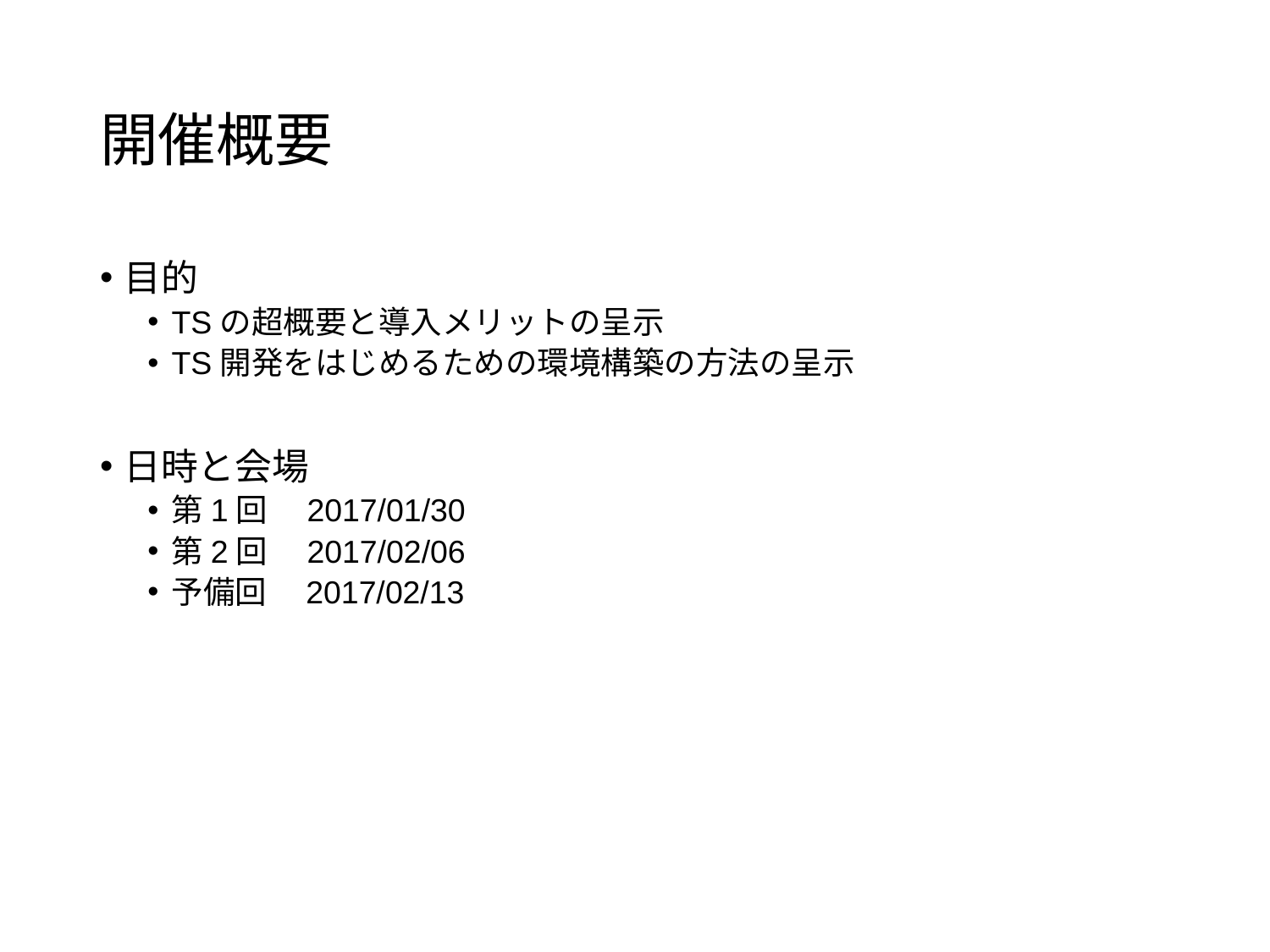

# 開催概要
目的
TSの超概要と導入メリットの呈示
TS開発をはじめるための環境構築の方法の呈示

日時と会場
第1回　2017/01/30
第2回　2017/02/06
予備回　2017/02/13